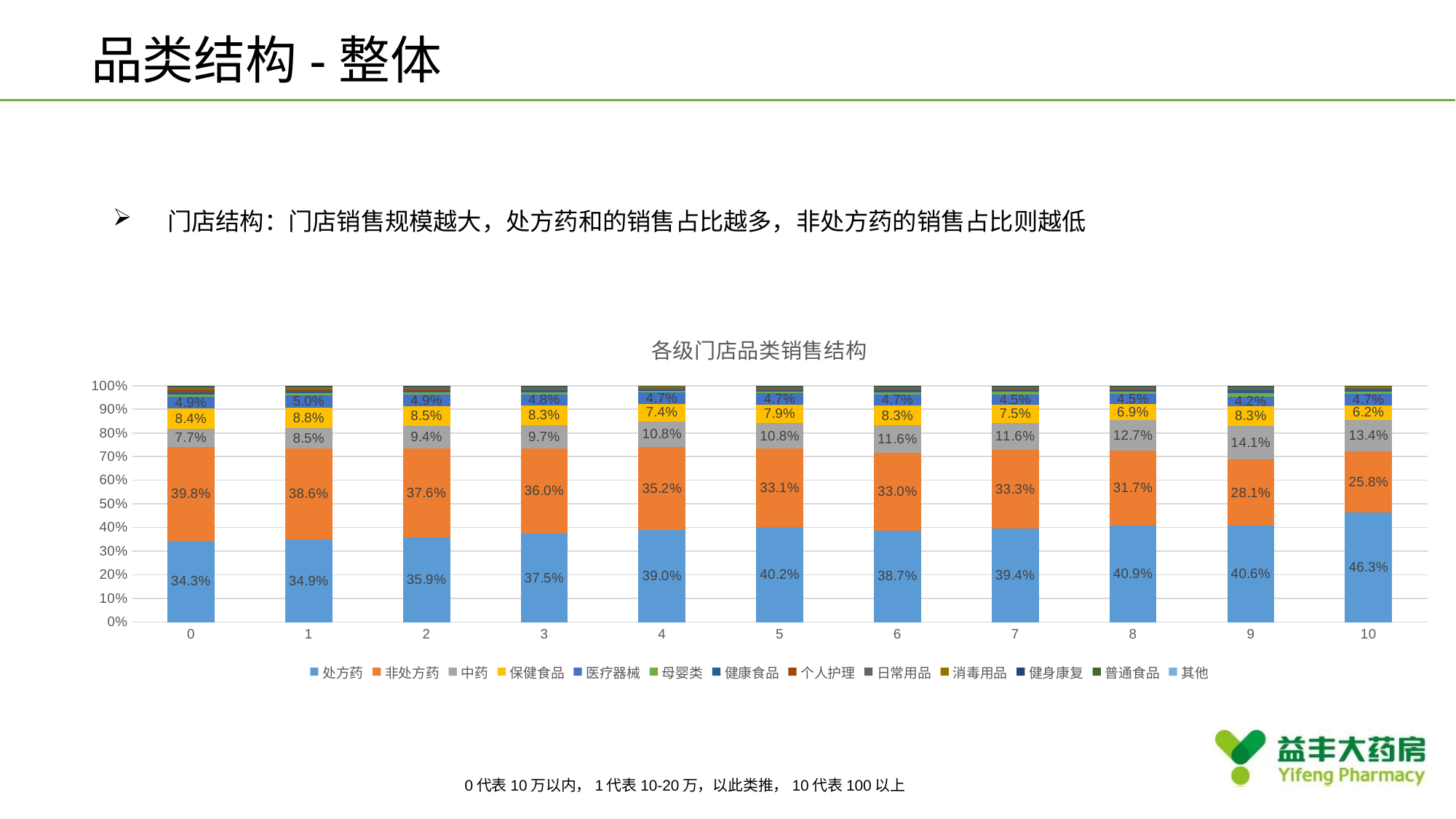

品类结构-整体
门店结构：门店销售规模越大，处方药和的销售占比越多，非处方药的销售占比则越低

### Chart: 各级门店品类销售结构

| Category | 处方药 | 非处方药 | 中药 | 保健食品 | 医疗器械 | 母婴类 | 健康食品 | 个人护理 | 日常用品 | 消毒用品 | 健身康复 | 普通食品 | 其他 |
|---|---|---|---|---|---|---|---|---|---|---|---|---|---|
| 0 | 0.34311426499936065 | 0.39840901170802046 | 0.07695925618161321 | 0.08378816653108621 | 0.049366571355426395 | 0.010997049157546896 | 0.009755672058861594 | 0.008587812136783928 | 0.006120949734021265 | 0.00598419138027244 | 0.002644115703908345 | 0.00424652637700889 | 2.6412676090065958e-05 |
| 1 | 0.348693362396379 | 0.38592247778624816 | 0.08546873899564533 | 0.08797076467241342 | 0.05038980903676672 | 0.008493832103815359 | 0.009442451713930404 | 0.006902881679578633 | 0.005118787366609395 | 0.0051739661130158834 | 0.002800325307462241 | 0.003620855211329274 | 1.7476168064379632e-06 |
| 2 | 0.3587728104774923 | 0.3757717190455425 | 0.09426593415950835 | 0.08461316164984271 | 0.0488542415318836 | 0.00837128884667837 | 0.00808488552881777 | 0.005815258183019933 | 0.005129399726470692 | 0.004509606715255575 | 0.0028079907464522184 | 0.0029867889536773357 | 1.6914435357739647e-05 |
| 3 | 0.3749851160532575 | 0.36029913454741774 | 0.09719167823657053 | 0.08325403480949978 | 0.047505224386745065 | 0.009303452086412594 | 0.007411501120394104 | 0.0048603383295663105 | 0.005314525634358069 | 0.0038814292856480547 | 0.0030675578161457246 | 0.002911965291394391 | 1.404240258881022e-05 |
| 4 | 0.3897892006237474 | 0.3516648094204254 | 0.10791009870739295 | 0.07404959454604729 | 0.047206462424207014 | 0.007742980662717081 | 0.005728691325180933 | 0.003834100431959641 | 0.004067432610069381 | 0.0035763996415079076 | 0.002935547117518341 | 0.0014722215615031301 | 2.246092772229907e-05 |
| 5 | 0.402098340276288 | 0.3313288868660189 | 0.10770793962288698 | 0.07892028545696643 | 0.04687103077699661 | 0.008740271398496313 | 0.005838996994022018 | 0.00428254511189769 | 0.00461773858220398 | 0.0037980667884151974 | 0.003938064853161616 | 0.0018578332726455003 | 0.0 |
| 6 | 0.38661096618585417 | 0.32992050019607966 | 0.1156217821369292 | 0.08291082474373819 | 0.04735991603034993 | 0.010598126522551887 | 0.007543973177033391 | 0.005039816621196692 | 0.004488954136442638 | 0.00397462553586782 | 0.003948520317601857 | 0.0019813715645868256 | 6.228317683899504e-07 |
| 7 | 0.394223640496608 | 0.33255317347046454 | 0.11629389774850012 | 0.07475044270730102 | 0.04535020984282182 | 0.010656336673527798 | 0.0056418100564500475 | 0.006534988864888841 | 0.004532567325981957 | 0.003811256736108228 | 0.003371480553336711 | 0.0022799173140091136 | 2.7821000089749515e-07 |
| 8 | 0.4093101515663413 | 0.316682208431327 | 0.126966370628002 | 0.06876746480375753 | 0.04502490722802148 | 0.007656319610838232 | 0.007336549895535821 | 0.004712694808049331 | 0.004252191330170127 | 0.0037992498515173057 | 0.003684935451180367 | 0.0018055118662122123 | 1.4445290459709514e-06 |
| 9 | 0.4064851080485513 | 0.2813692570008535 | 0.14127296620825178 | 0.0834653625494 | 0.04183650899693251 | 0.0148561691953419 | 0.0101124328179778 | 0.005939036287225042 | 0.00456333855092918 | 0.0032673338174650083 | 0.004095483112844399 | 0.002737003414226814 | 0.0 |
| 10 | 0.463153547836766 | 0.25843928412601275 | 0.13383808541322026 | 0.06185750948551672 | 0.04704306383345271 | 0.009275981906950063 | 0.009572746279086768 | 0.004547797935941633 | 0.0029431546291025655 | 0.004769990163195552 | 0.0030437940640042956 | 0.0015149235711441017 | 1.2075560554872618e-07 |
0代表10万以内，1代表10-20万，以此类推，10代表100以上